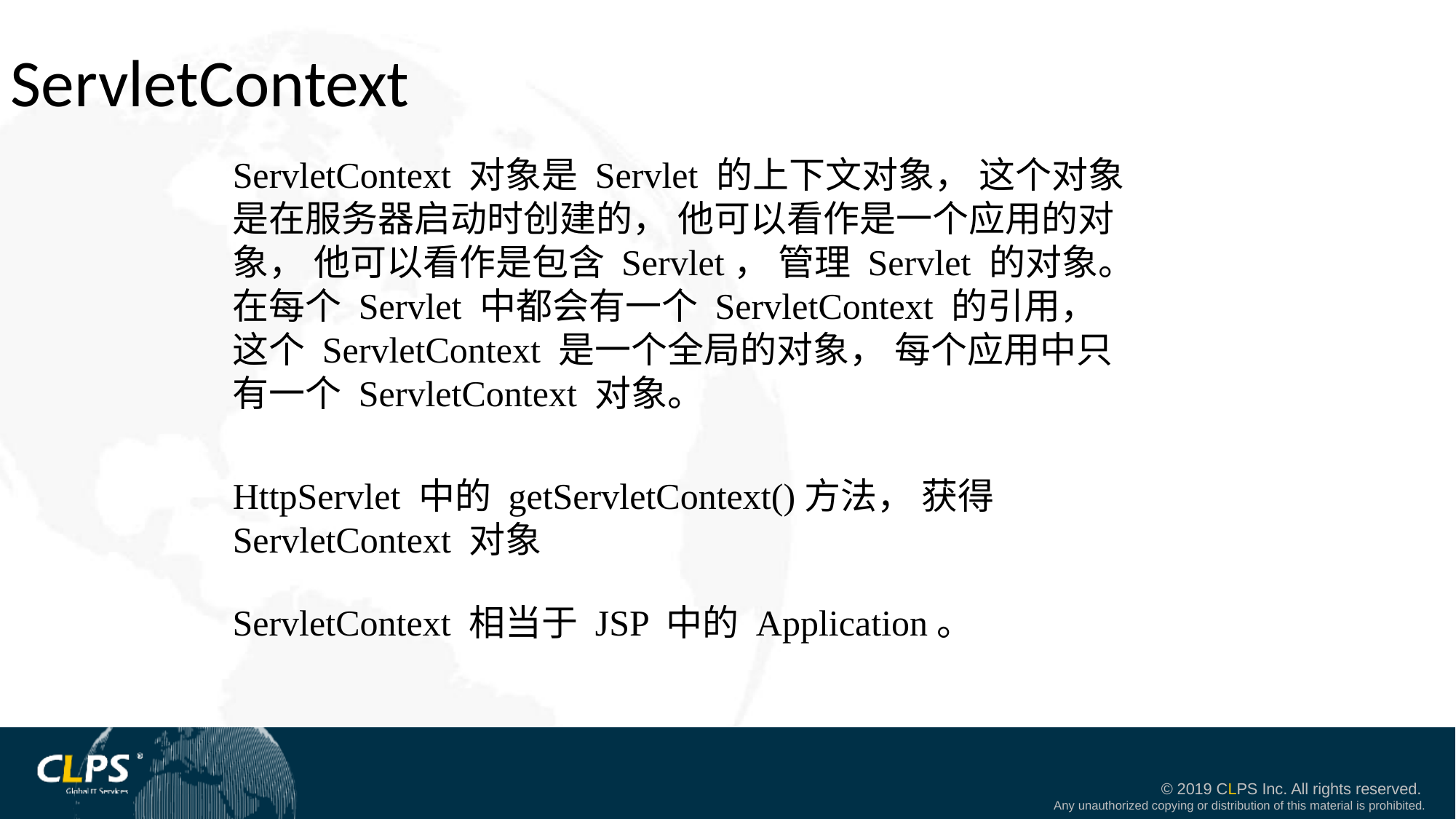

ServletContext
ServletContext 对象是 Servlet 的上下文对象， 这个对象是在服务器启动时创建的， 他可以看作是一个应用的对象， 他可以看作是包含 Servlet， 管理 Servlet 的对象。
在每个 Servlet 中都会有一个 ServletContext 的引用， 这个 ServletContext 是一个全局的对象， 每个应用中只有一个 ServletContext 对象。
HttpServlet 中的 getServletContext()方法， 获得ServletContext 对象
ServletContext 相当于 JSP 中的 Application。